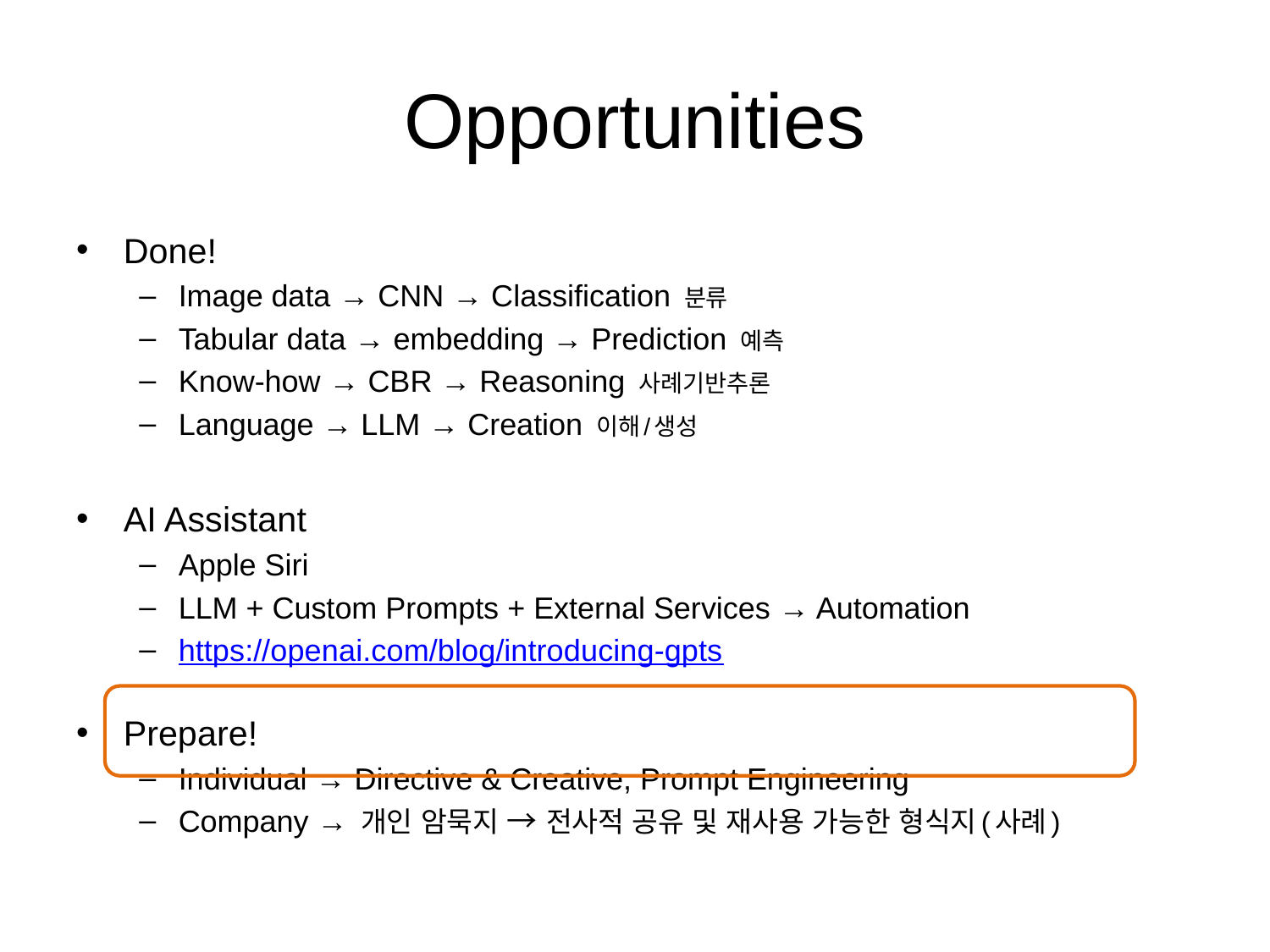

# Opportunities
Done!
Image data → CNN → Classification 분류
Tabular data → embedding → Prediction 예측
Know-how → CBR → Reasoning 사례기반추론
Language → LLM → Creation 이해/생성

AI Assistant
Apple Siri
LLM + Custom Prompts + External Services → Automation
https://openai.com/blog/introducing-gpts
Prepare!
Individual → Directive & Creative, Prompt Engineering
Company → 개인 암묵지 → 전사적 공유 및 재사용 가능한 형식지(사례)